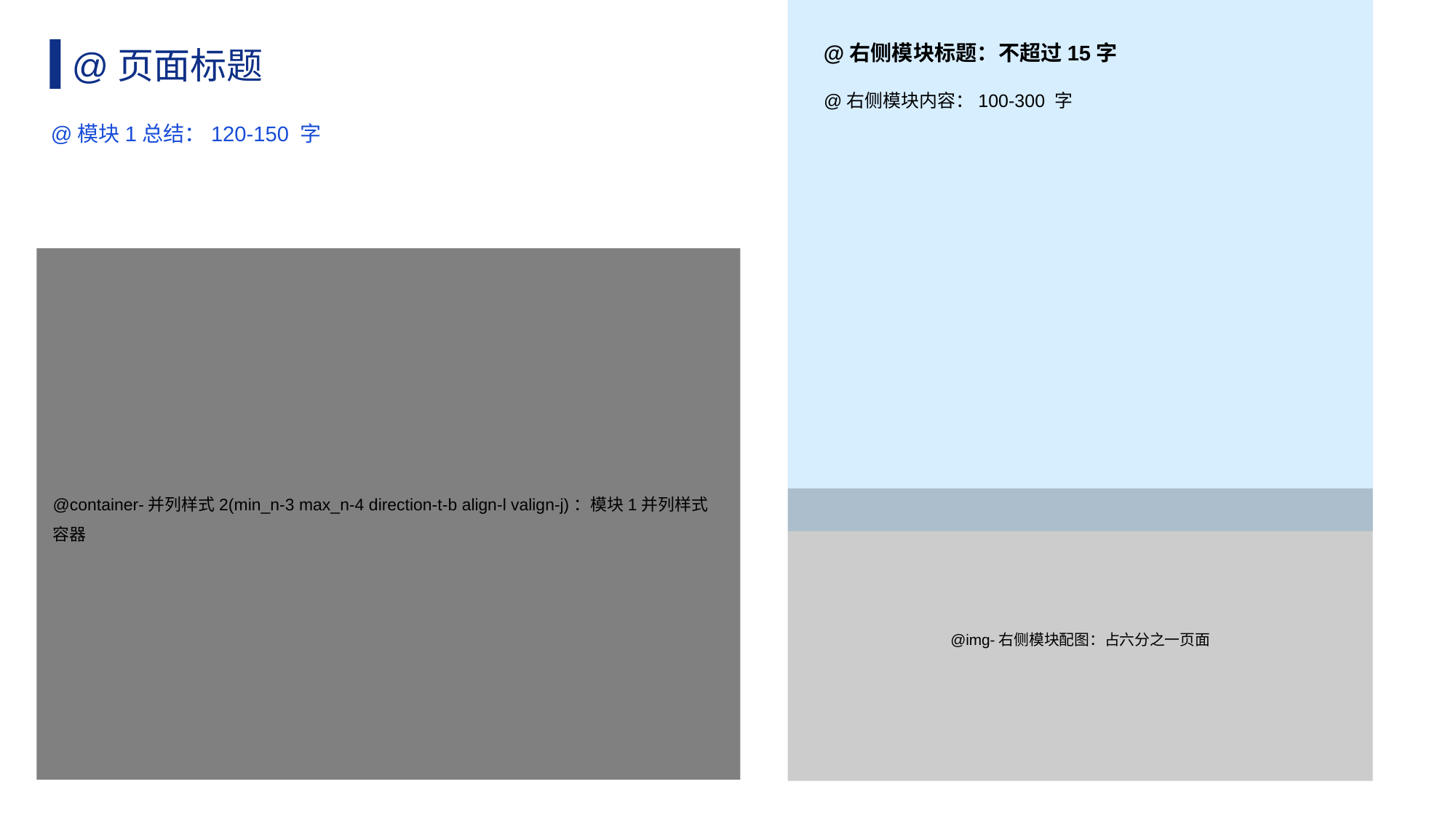

# @页面标题
@右侧模块标题：不超过15字
@右侧模块内容：100-300 字
@模块1总结：120-150 字
@container-并列样式2(min_n-3 max_n-4 direction-t-b align-l valign-j)：模块1并列样式容器
@img-右侧模块配图：占六分之一页面